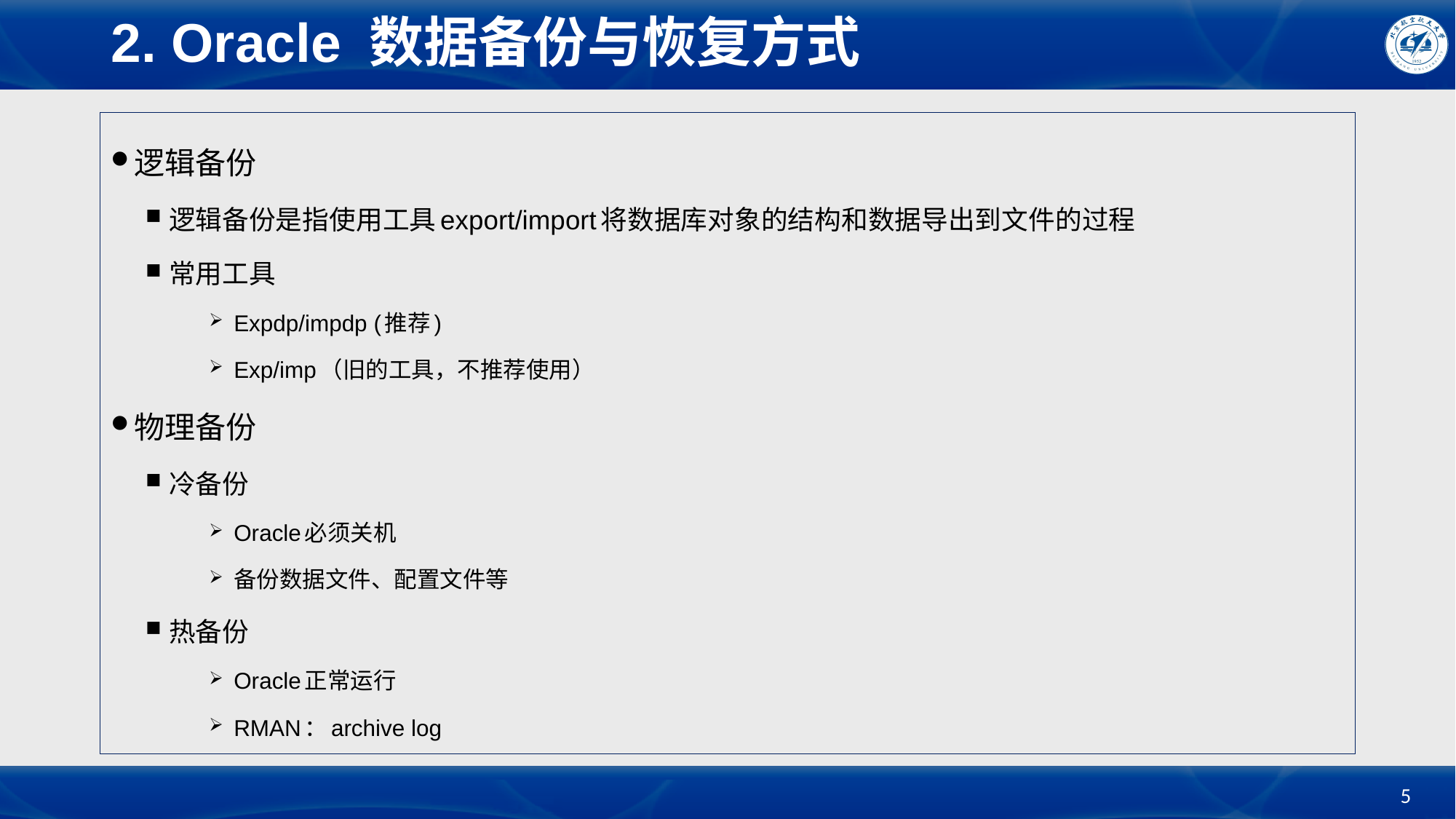

# 2. Oracle 数据备份与恢复方式
逻辑备份
逻辑备份是指使用工具export/import将数据库对象的结构和数据导出到文件的过程
常用工具
Expdp/impdp (推荐)
Exp/imp（旧的工具，不推荐使用）
物理备份
冷备份
Oracle必须关机
备份数据文件、配置文件等
热备份
Oracle正常运行
RMAN：archive log
5